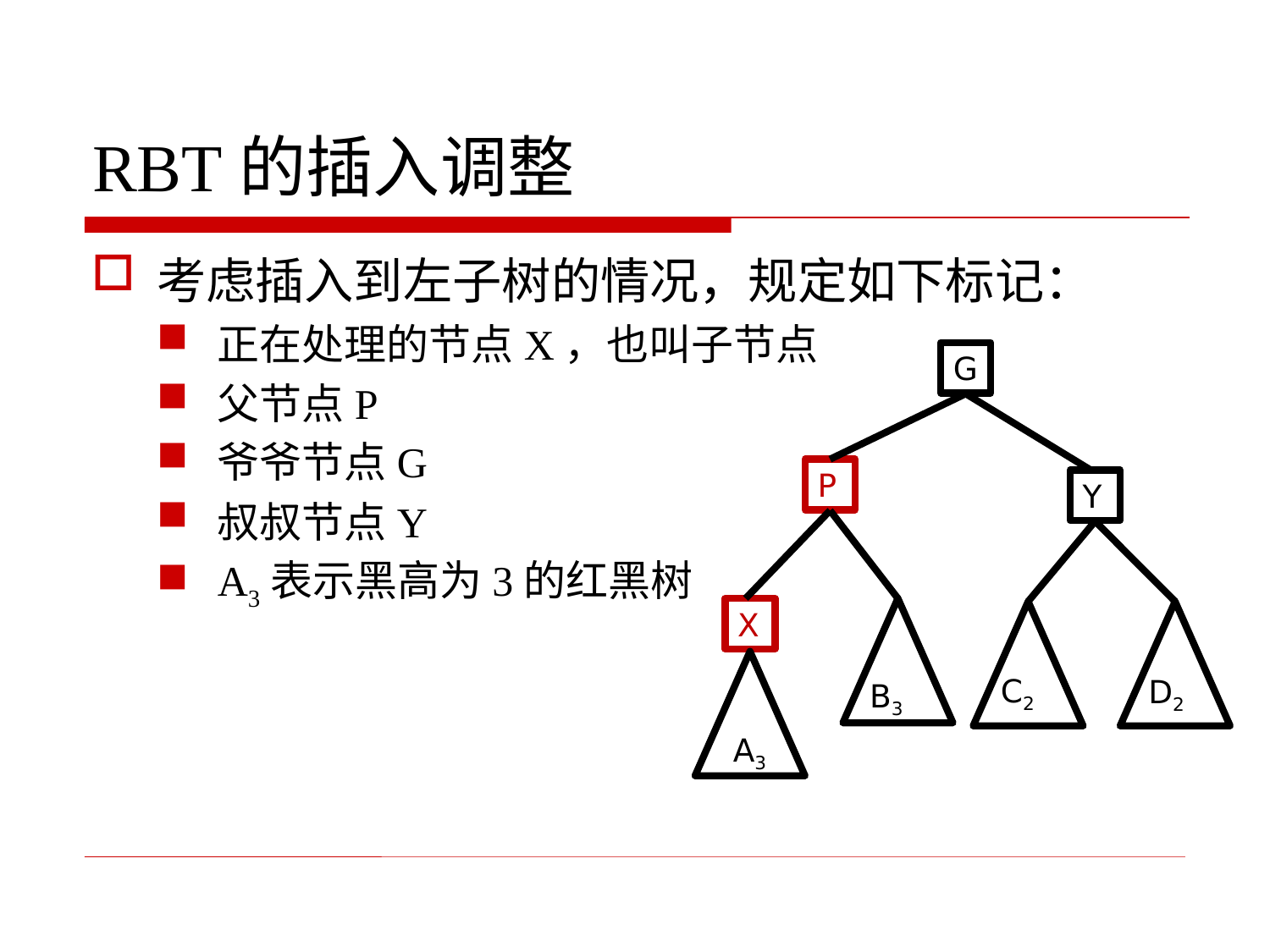

# RBT的插入调整
考虑插入到左子树的情况，规定如下标记：
正在处理的节点X，也叫子节点
父节点P
爷爷节点G
叔叔节点Y
A3表示黑高为3的红黑树

G
P
Y
X

C2
D2
B3
A3